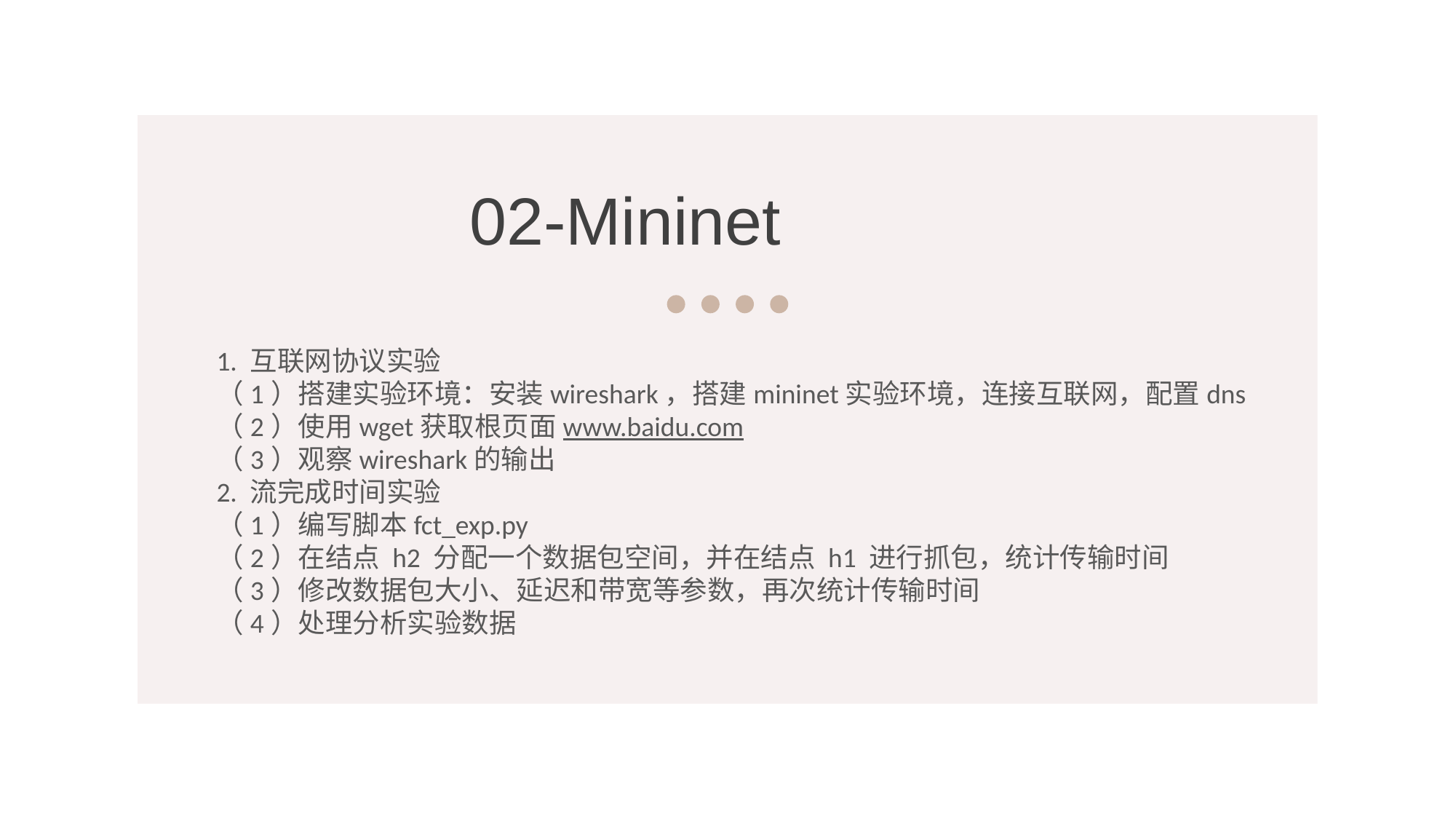

02-Mininet

1. 互联网协议实验
（1）搭建实验环境：安装wireshark，搭建mininet实验环境，连接互联网，配置dns
（2）使用wget获取根页面www.baidu.com
（3）观察wireshark的输出
2. 流完成时间实验
（1）编写脚本fct_exp.py
（2）在结点 h2 分配一个数据包空间，并在结点 h1 进行抓包，统计传输时间
（3）修改数据包大小、延迟和带宽等参数，再次统计传输时间
（4）处理分析实验数据